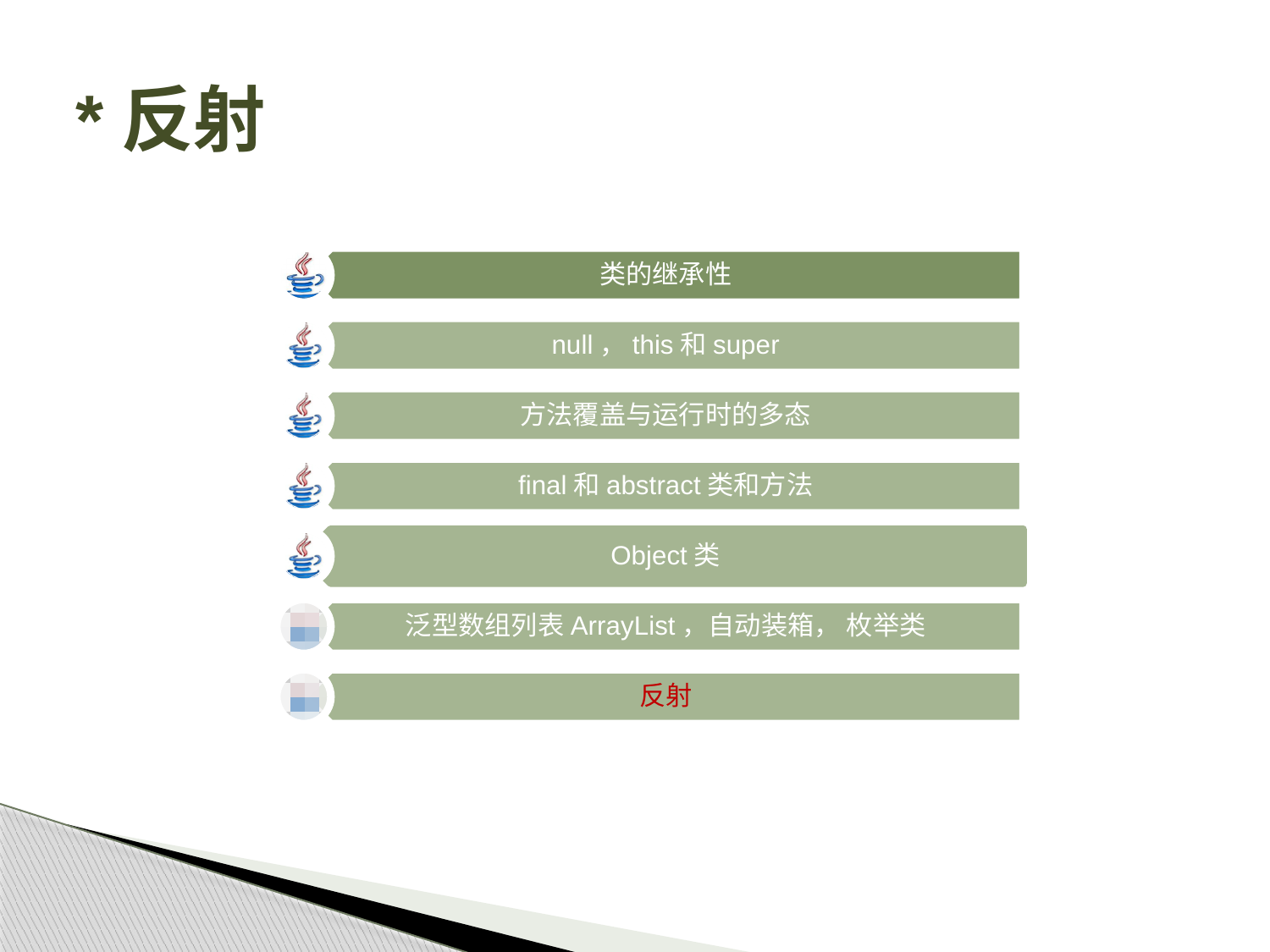

# *反射
类的继承性
null，this和super
方法覆盖与运行时的多态
final和abstract类和方法
Object类
泛型数组列表ArrayList，自动装箱， 枚举类
反射